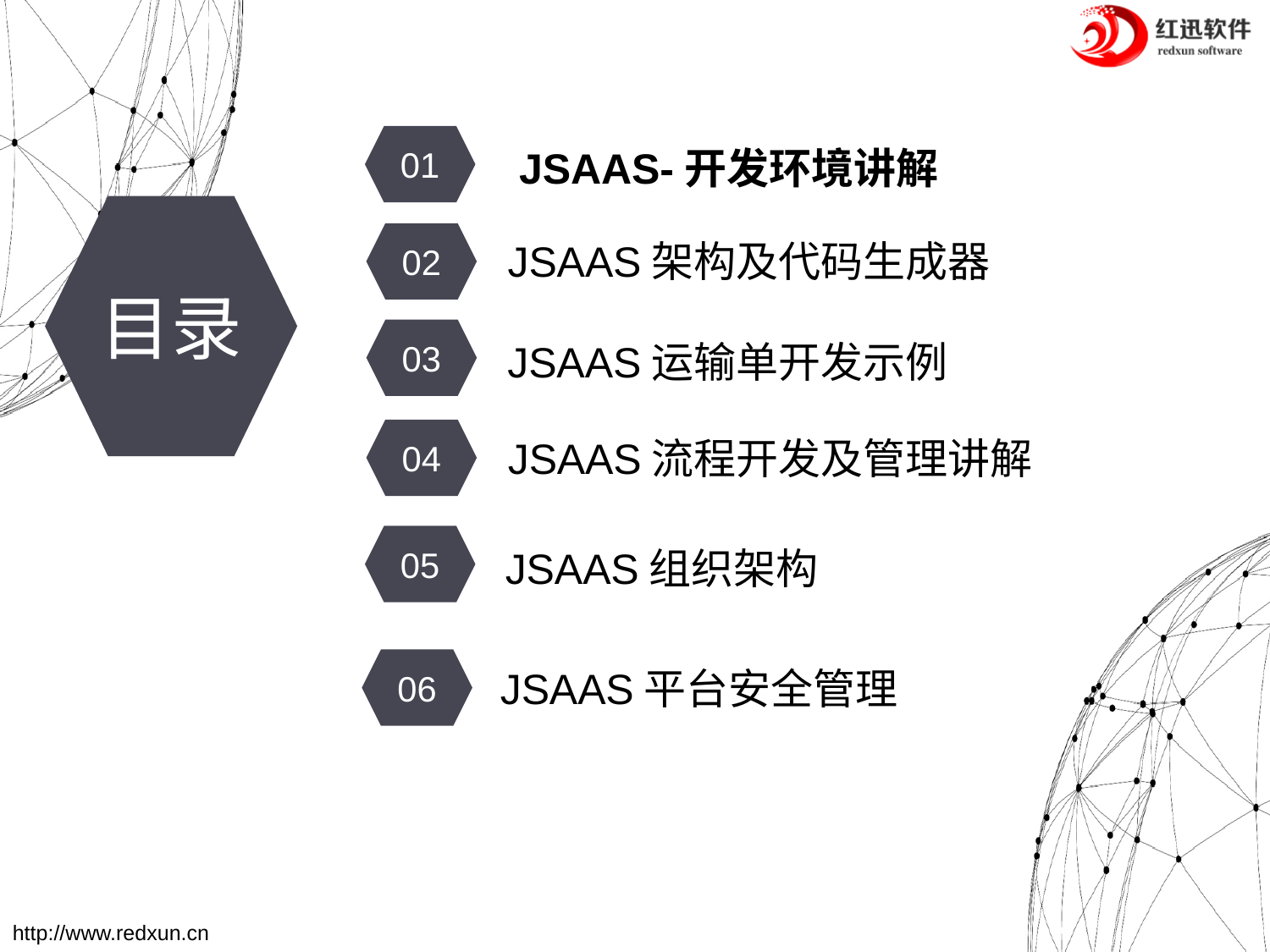

01
JSAAS-开发环境讲解
目录
02
JSAAS架构及代码生成器
03
JSAAS运输单开发示例
04
JSAAS流程开发及管理讲解
05
JSAAS组织架构
06
JSAAS平台安全管理